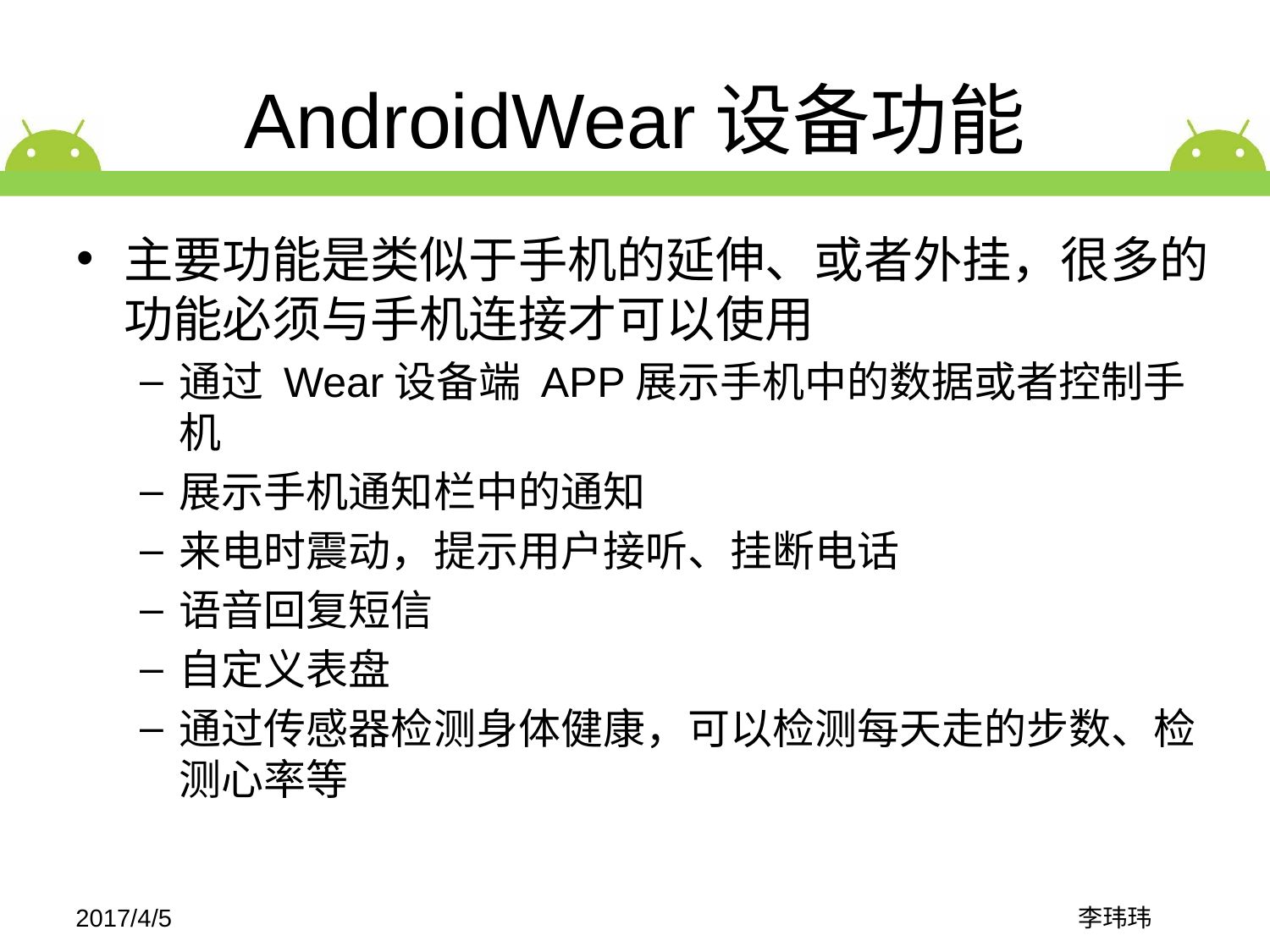

# AndroidWear设备功能
主要功能是类似于手机的延伸、或者外挂，很多的功能必须与手机连接才可以使用
通过 Wear设备端 APP展示手机中的数据或者控制手机
展示手机通知栏中的通知
来电时震动，提示用户接听、挂断电话
语音回复短信
自定义表盘
通过传感器检测身体健康，可以检测每天走的步数、检测心率等